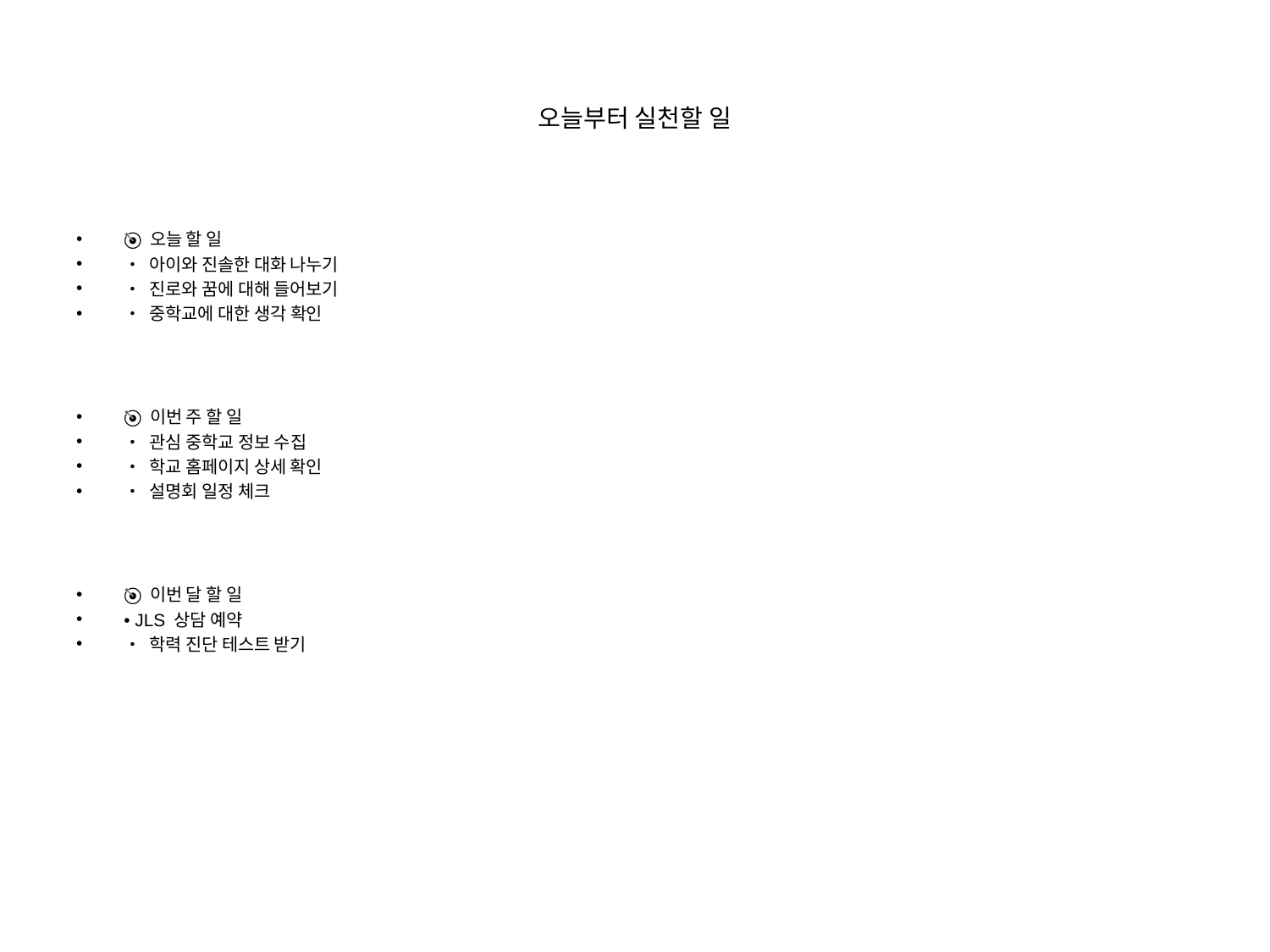

# 오늘부터 실천할 일
🎯 오늘 할 일
• 아이와 진솔한 대화 나누기
• 진로와 꿈에 대해 들어보기
• 중학교에 대한 생각 확인

🎯 이번 주 할 일
• 관심 중학교 정보 수집
• 학교 홈페이지 상세 확인
• 설명회 일정 체크

🎯 이번 달 할 일
• JLS 상담 예약
• 학력 진단 테스트 받기